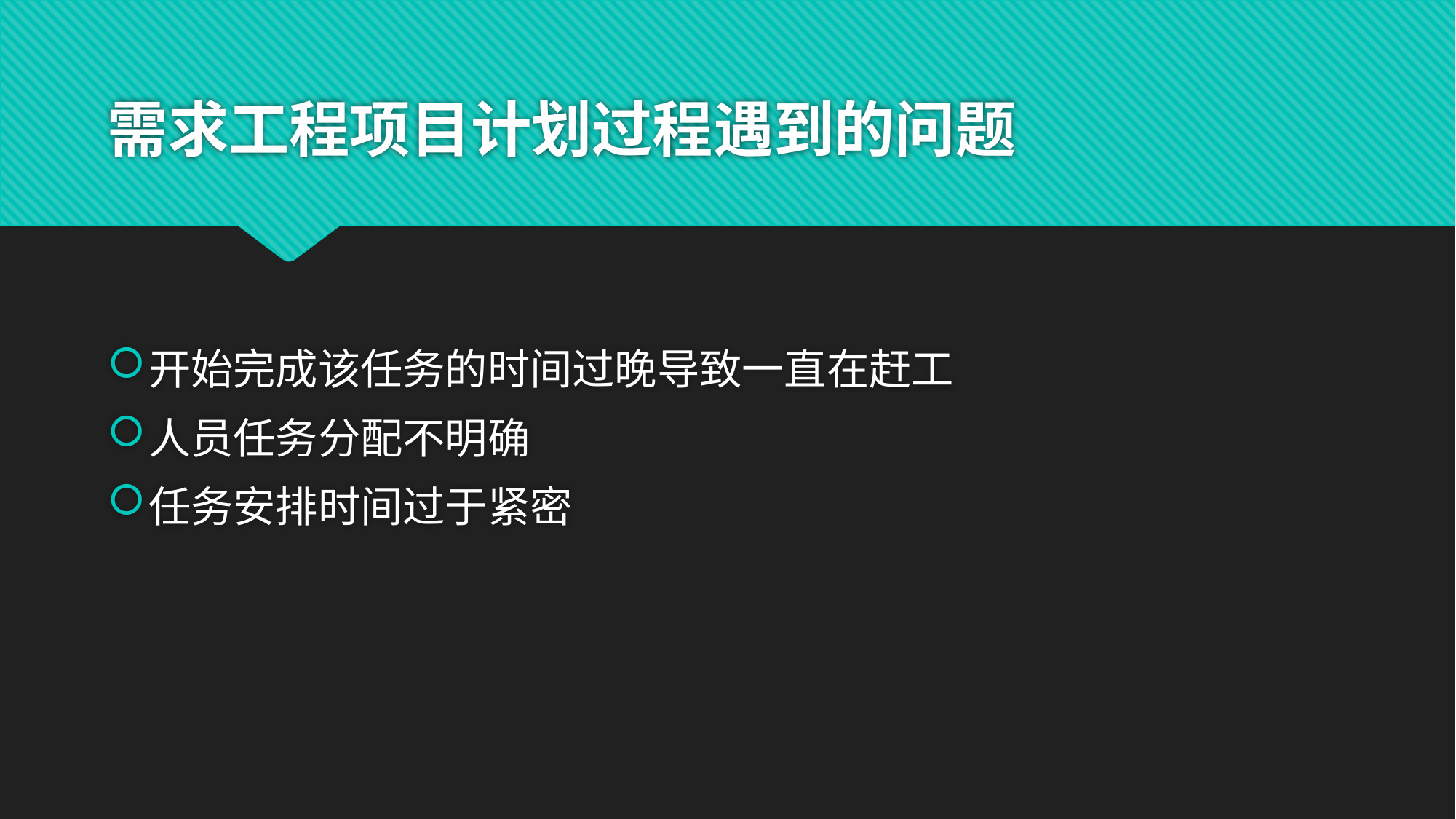

# 需求工程项目计划过程遇到的问题
开始完成该任务的时间过晚导致一直在赶工
人员任务分配不明确
任务安排时间过于紧密